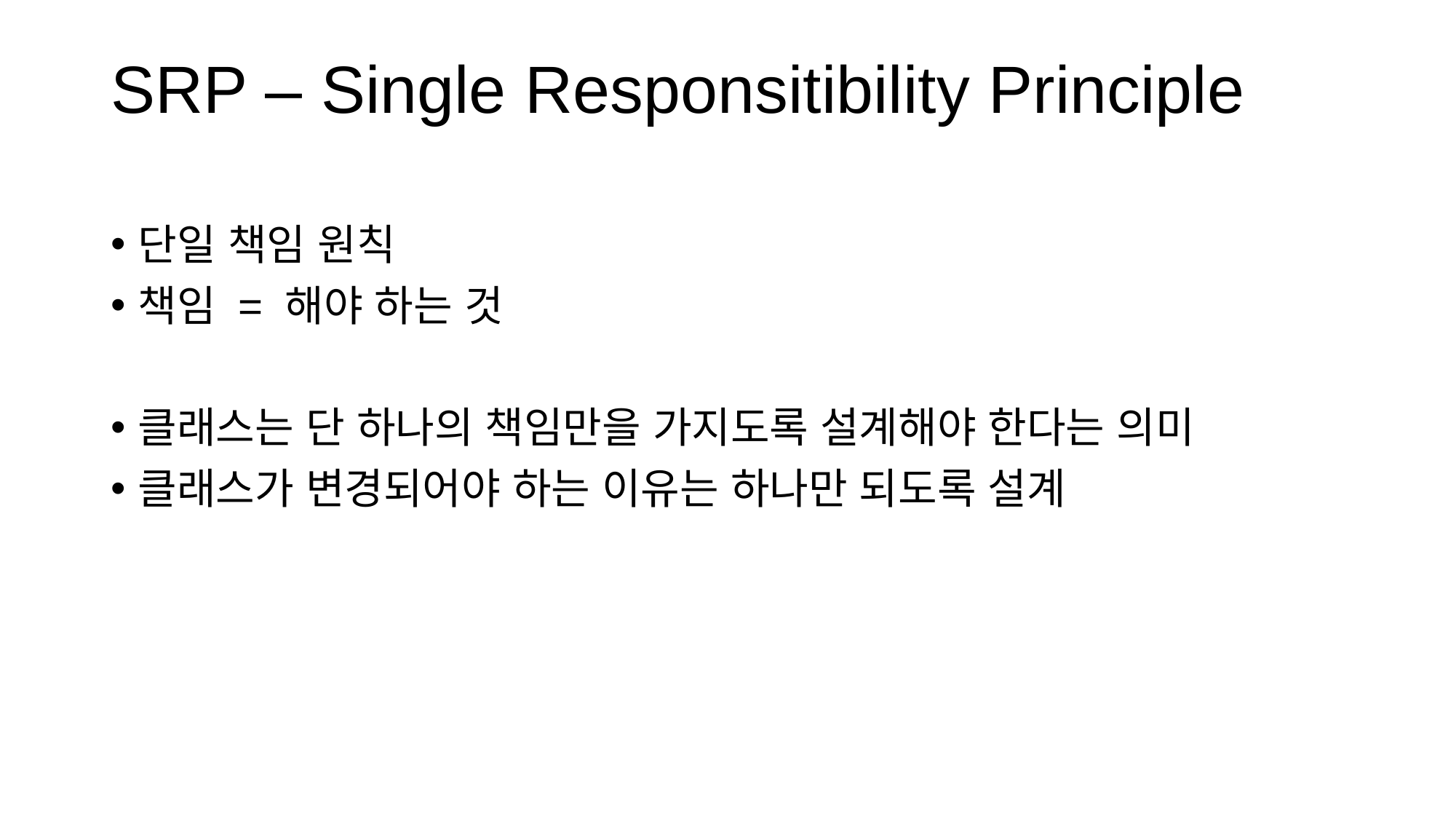

# SRP – Single Responsitibility Principle
단일 책임 원칙
책임 = 해야 하는 것

클래스는 단 하나의 책임만을 가지도록 설계해야 한다는 의미
클래스가 변경되어야 하는 이유는 하나만 되도록 설계